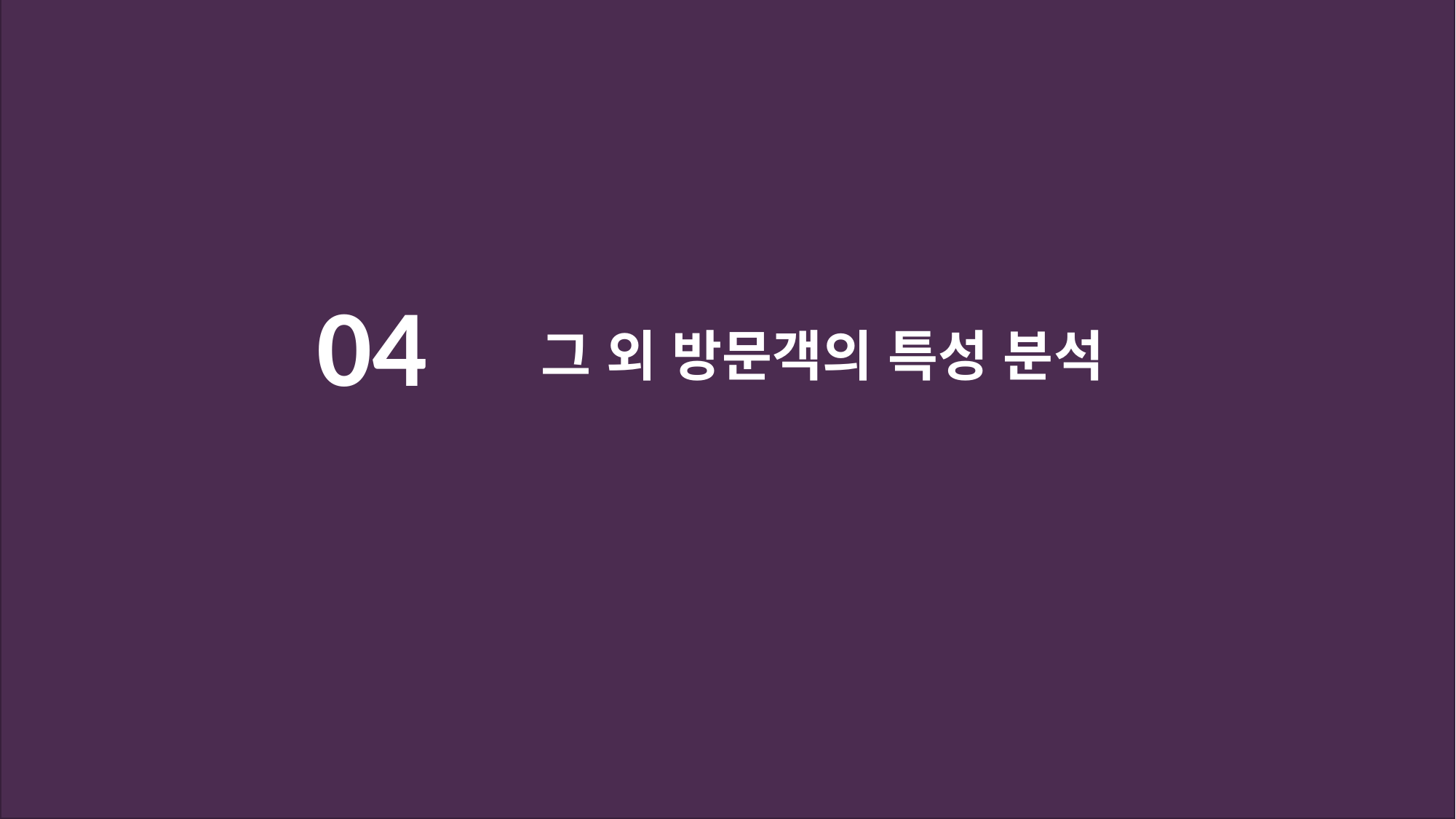

04
그 외 방문객의 특성 분석

14